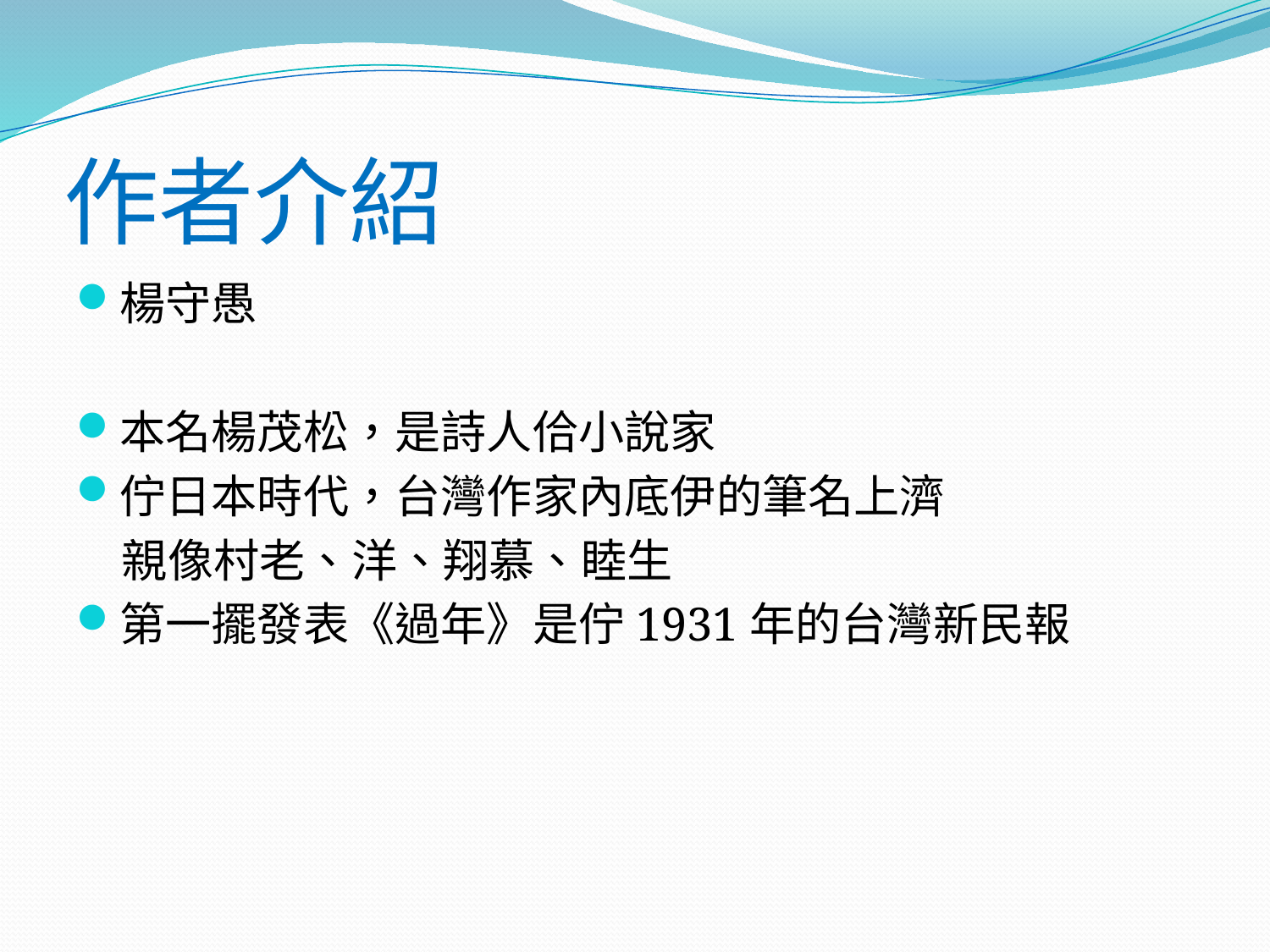

# 作者介紹
楊守愚

本名楊茂松，是詩人佮小說家
佇日本時代，台灣作家內底伊的筆名上濟
　親像村老、洋、翔慕、睦生
第一擺發表《過年》是佇1931年的台灣新民報